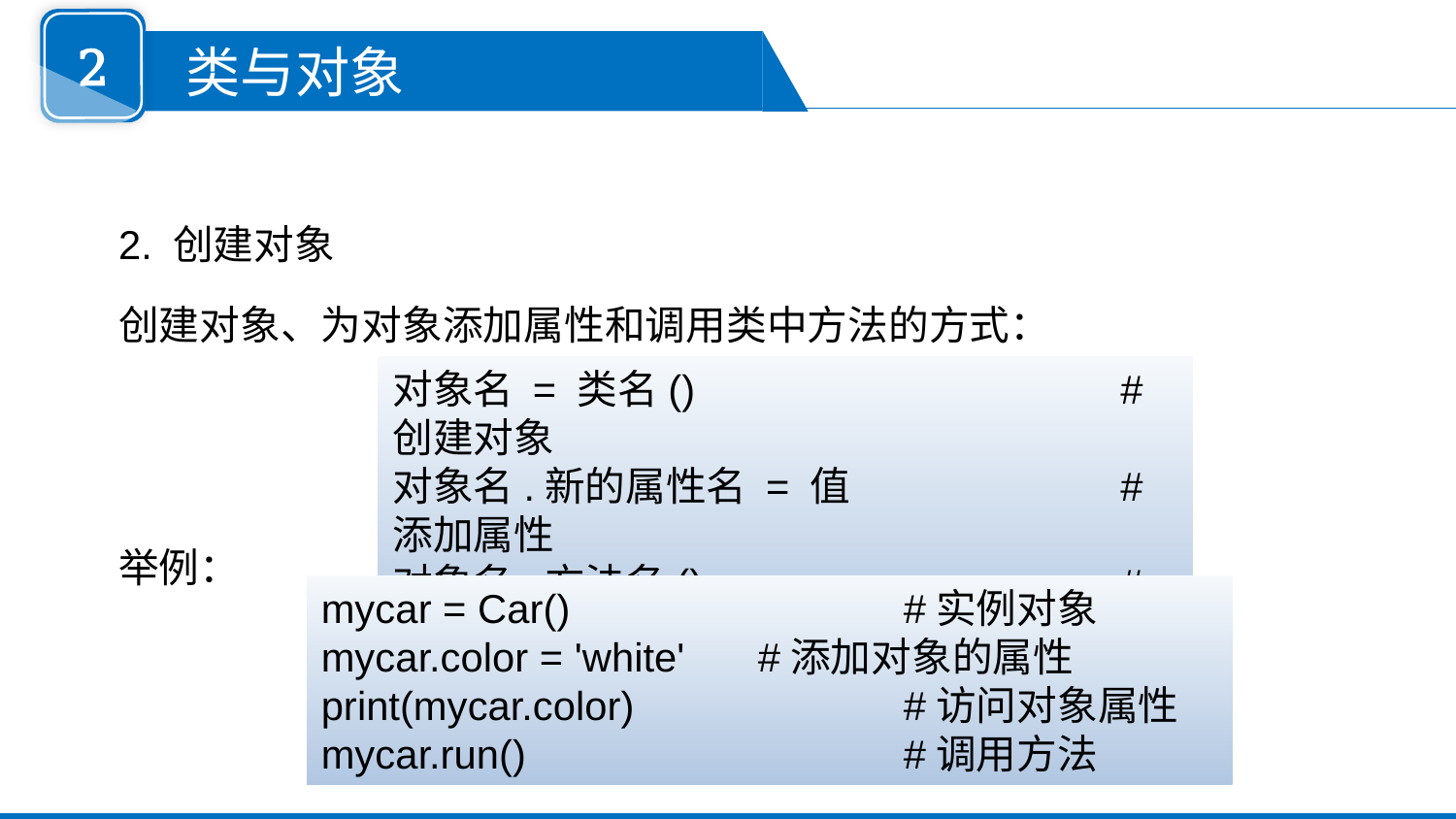

2

  类与对象
2. 创建对象
创建对象、为对象添加属性和调用类中方法的方式：

举例：

对象名 = 类名()			#创建对象
对象名.新的属性名 = 值		#添加属性
对象名.方法名()			#调用方法
mycar = Car() 			#实例对象
mycar.color = 'white' 	#添加对象的属性
print(mycar.color) 		#访问对象属性
mycar.run() 			#调用方法